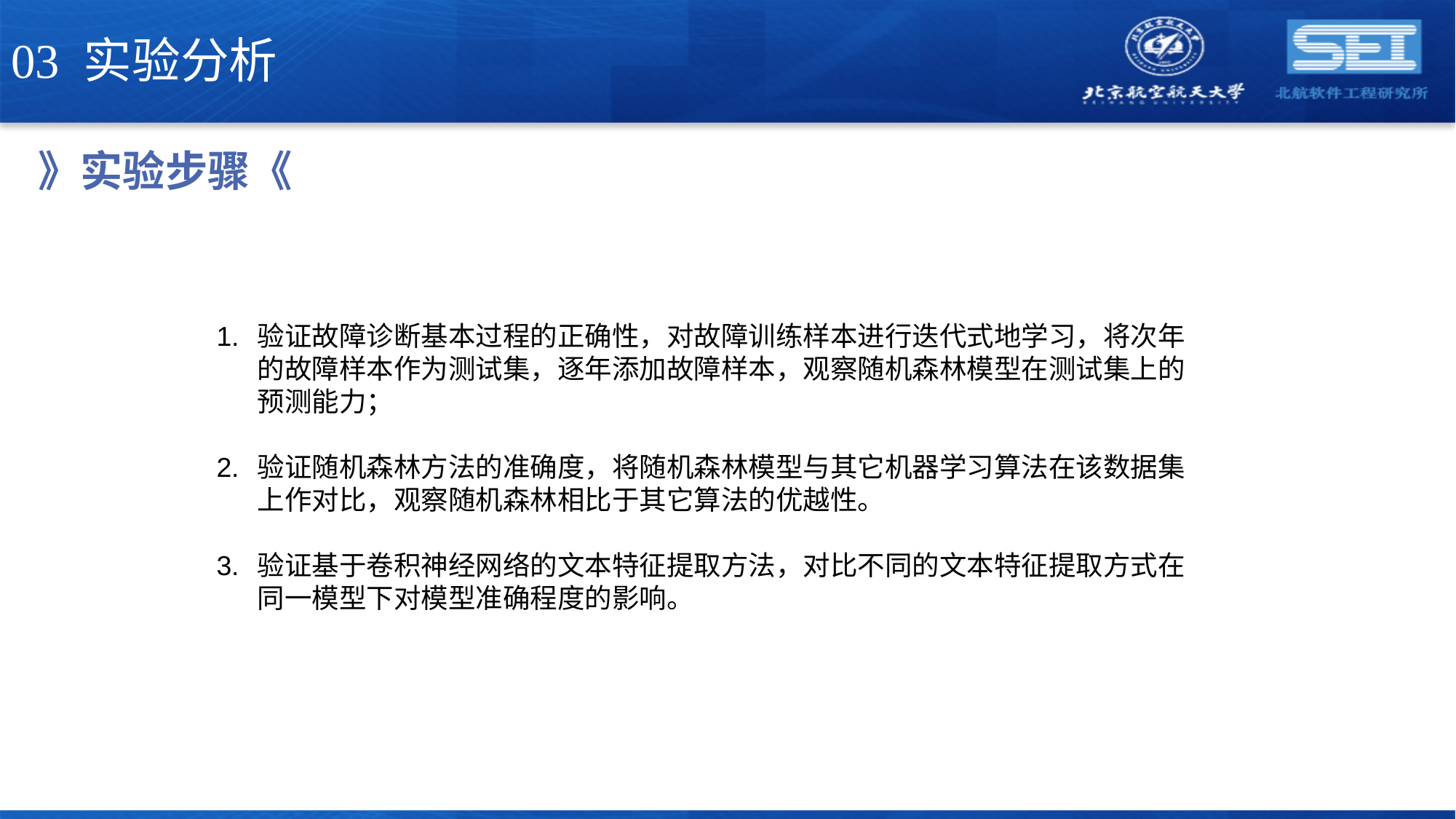

03 实验分析
》实验步骤《
验证故障诊断基本过程的正确性，对故障训练样本进行迭代式地学习，将次年的故障样本作为测试集，逐年添加故障样本，观察随机森林模型在测试集上的预测能力；

验证随机森林方法的准确度，将随机森林模型与其它机器学习算法在该数据集上作对比，观察随机森林相比于其它算法的优越性。

验证基于卷积神经网络的文本特征提取方法，对比不同的文本特征提取方式在同一模型下对模型准确程度的影响。